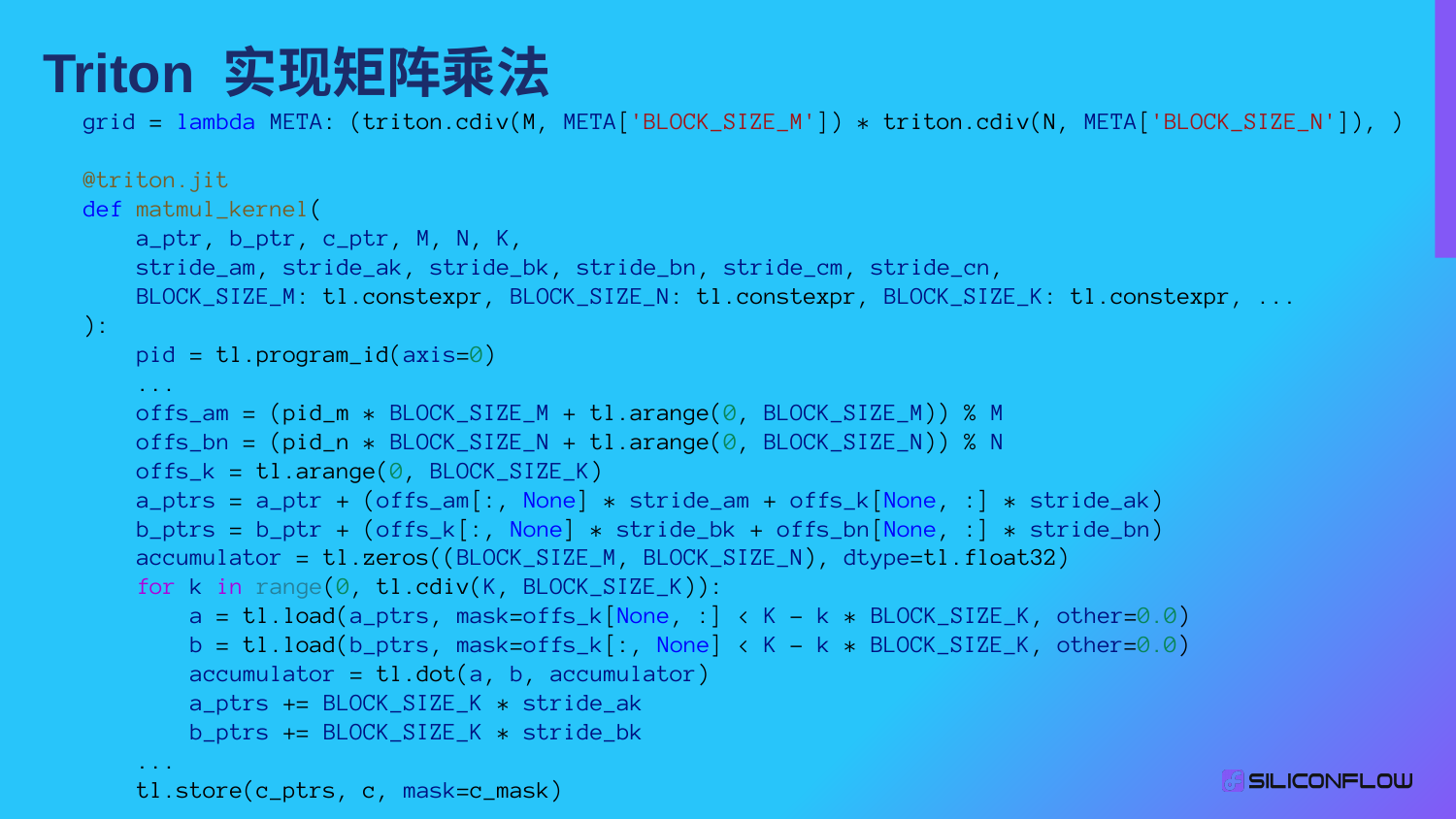

Triton 实现矩阵乘法
grid = lambda META: (triton.cdiv(M, META['BLOCK_SIZE_M']) * triton.cdiv(N, META['BLOCK_SIZE_N']), )

@triton.jit
def matmul_kernel(
    a_ptr, b_ptr, c_ptr, M, N, K,
    stride_am, stride_ak, stride_bk, stride_bn, stride_cm, stride_cn,
    BLOCK_SIZE_M: tl.constexpr, BLOCK_SIZE_N: tl.constexpr, BLOCK_SIZE_K: tl.constexpr, ...
):
    pid = tl.program_id(axis=0)
    ...
    offs_am = (pid_m * BLOCK_SIZE_M + tl.arange(0, BLOCK_SIZE_M)) % M
    offs_bn = (pid_n * BLOCK_SIZE_N + tl.arange(0, BLOCK_SIZE_N)) % N
    offs_k = tl.arange(0, BLOCK_SIZE_K)
    a_ptrs = a_ptr + (offs_am[:, None] * stride_am + offs_k[None, :] * stride_ak)
    b_ptrs = b_ptr + (offs_k[:, None] * stride_bk + offs_bn[None, :] * stride_bn)
    accumulator = tl.zeros((BLOCK_SIZE_M, BLOCK_SIZE_N), dtype=tl.float32)
    for k in range(0, tl.cdiv(K, BLOCK_SIZE_K)):
        a = tl.load(a_ptrs, mask=offs_k[None, :] < K - k * BLOCK_SIZE_K, other=0.0)
        b = tl.load(b_ptrs, mask=offs_k[:, None] < K - k * BLOCK_SIZE_K, other=0.0)
        accumulator = tl.dot(a, b, accumulator)
        a_ptrs += BLOCK_SIZE_K * stride_ak
        b_ptrs += BLOCK_SIZE_K * stride_bk
    ...
    tl.store(c_ptrs, c, mask=c_mask)